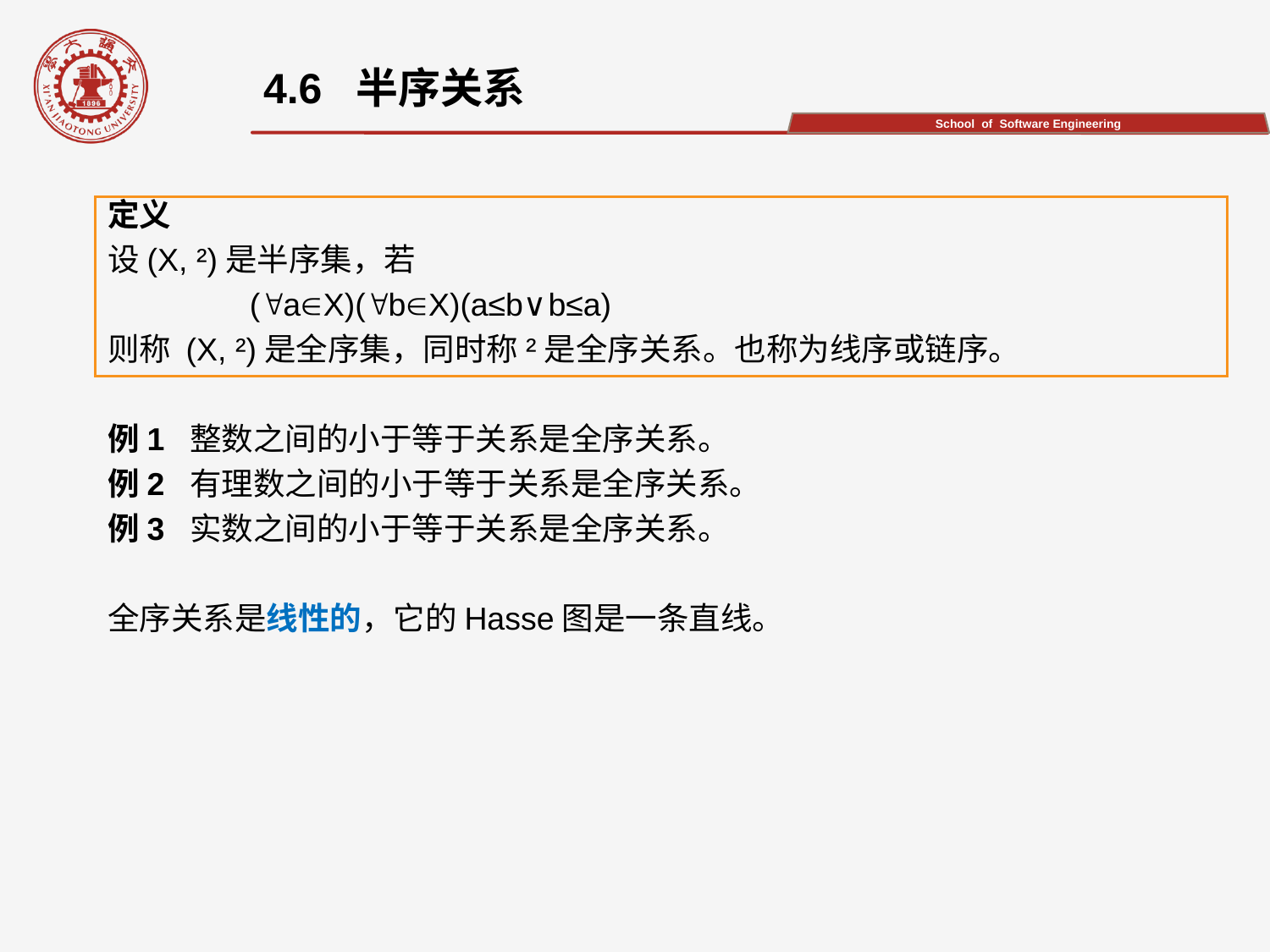

4.6  半序关系
定义
设(X, ²)是半序集，若
                (∀a∈X)(∀b∈X)(a≤b∨b≤a)
则称 (X, ²)是全序集，同时称²是全序关系。也称为线序或链序。

例1  整数之间的小于等于关系是全序关系。
例2  有理数之间的小于等于关系是全序关系。
例3  实数之间的小于等于关系是全序关系。

全序关系是线性的，它的Hasse图是一条直线。